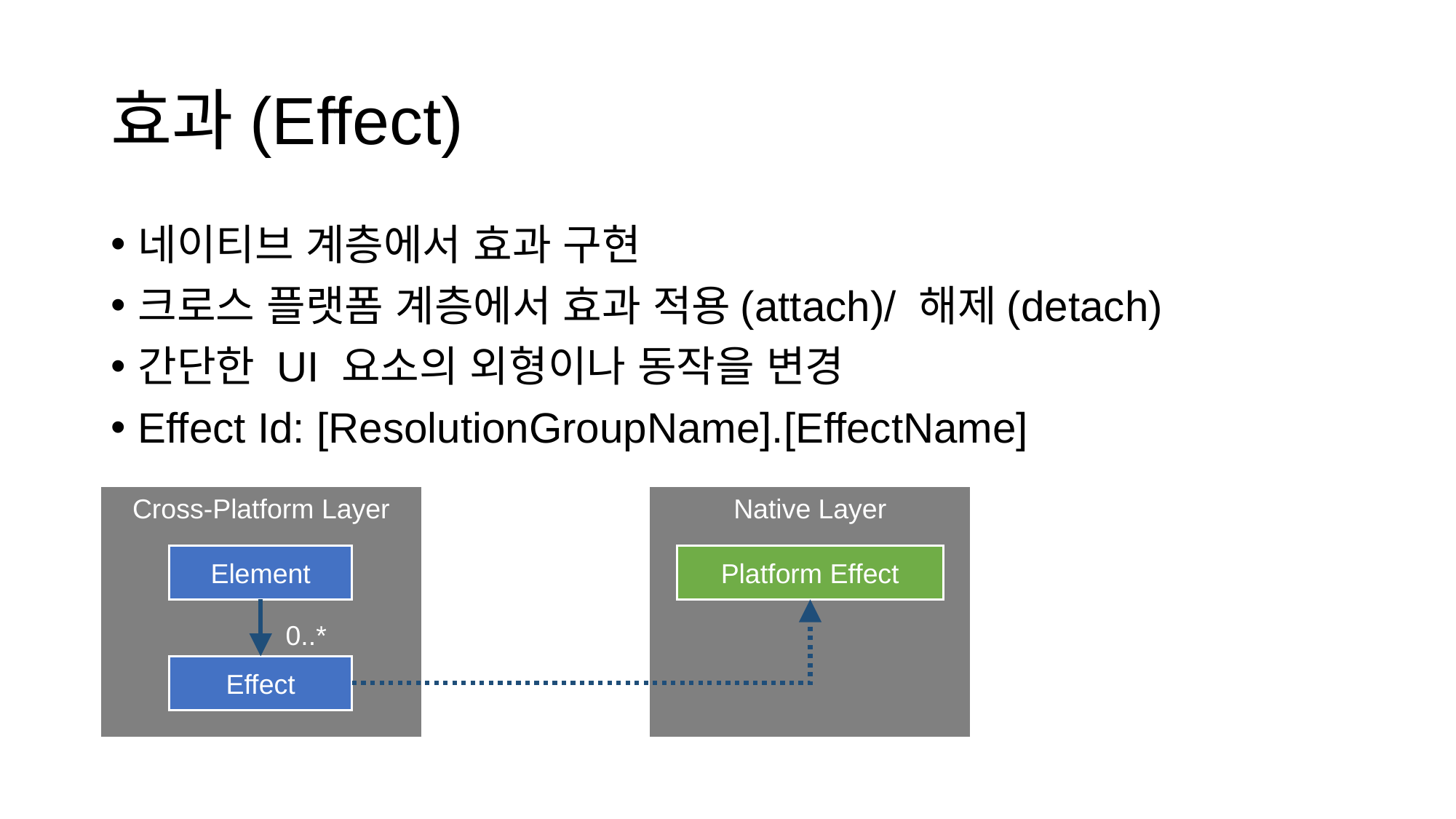

# 효과(Effect)
네이티브 계층에서 효과 구현
크로스 플랫폼 계층에서 효과 적용(attach)/ 해제(detach)
간단한 UI 요소의 외형이나 동작을 변경
Effect Id: [ResolutionGroupName].[EffectName]

Cross-Platform Layer
Native Layer
Element
Platform Effect
0..*
Effect
Effect Id